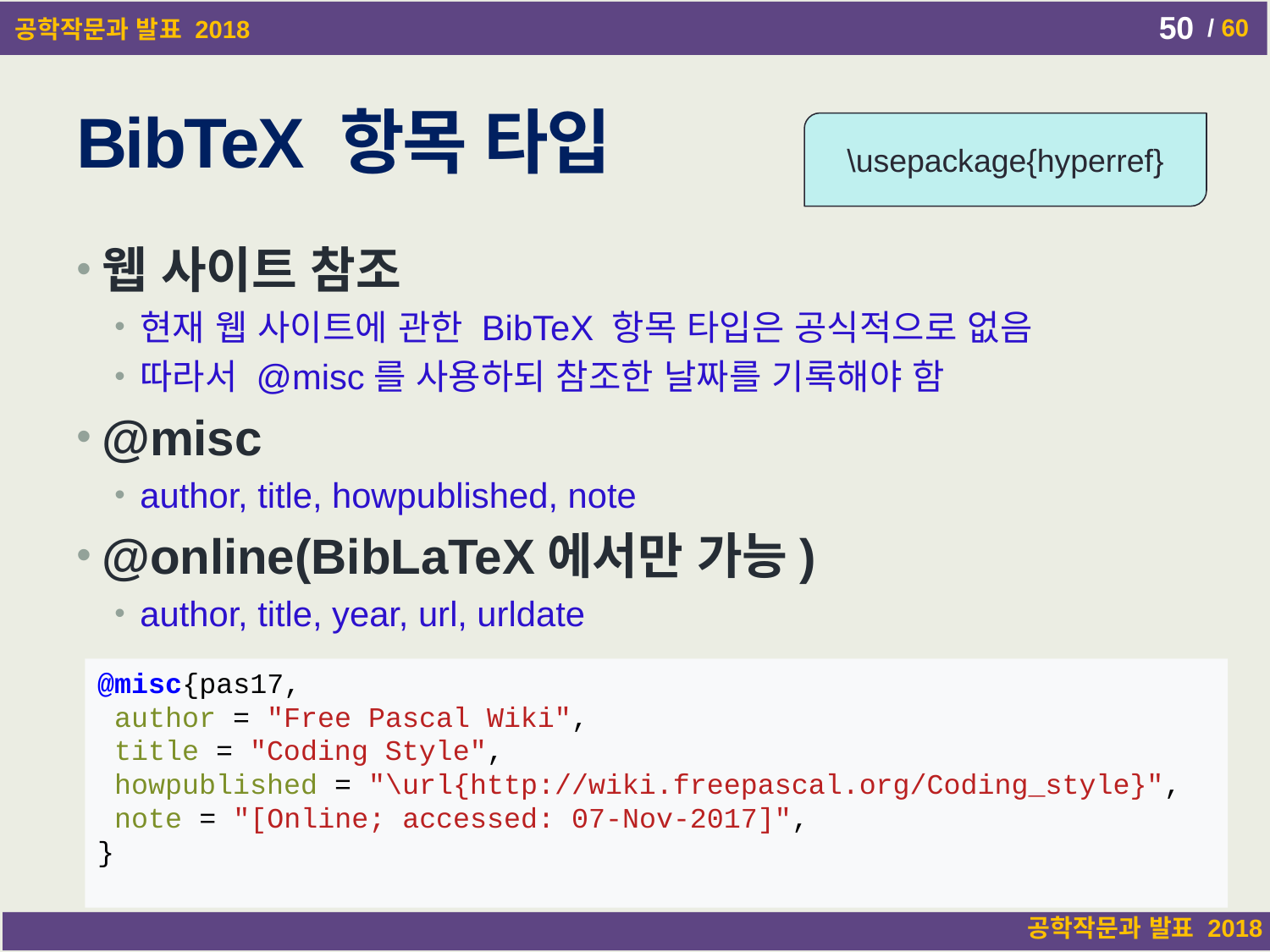

50
# BibTeX 항목 타입
\usepackage{hyperref}
웹 사이트 참조
현재 웹 사이트에 관한 BibTeX 항목 타입은 공식적으로 없음
따라서 @misc를 사용하되 참조한 날짜를 기록해야 함
@misc
author, title, howpublished, note
@online(BibLaTeX에서만 가능)
author, title, year, url, urldate
@misc{pas17,
 author = "Free Pascal Wiki",
 title = "Coding Style",
 howpublished = "\url{http://wiki.freepascal.org/Coding_style}",
 note = "[Online; accessed: 07-Nov-2017]",
}